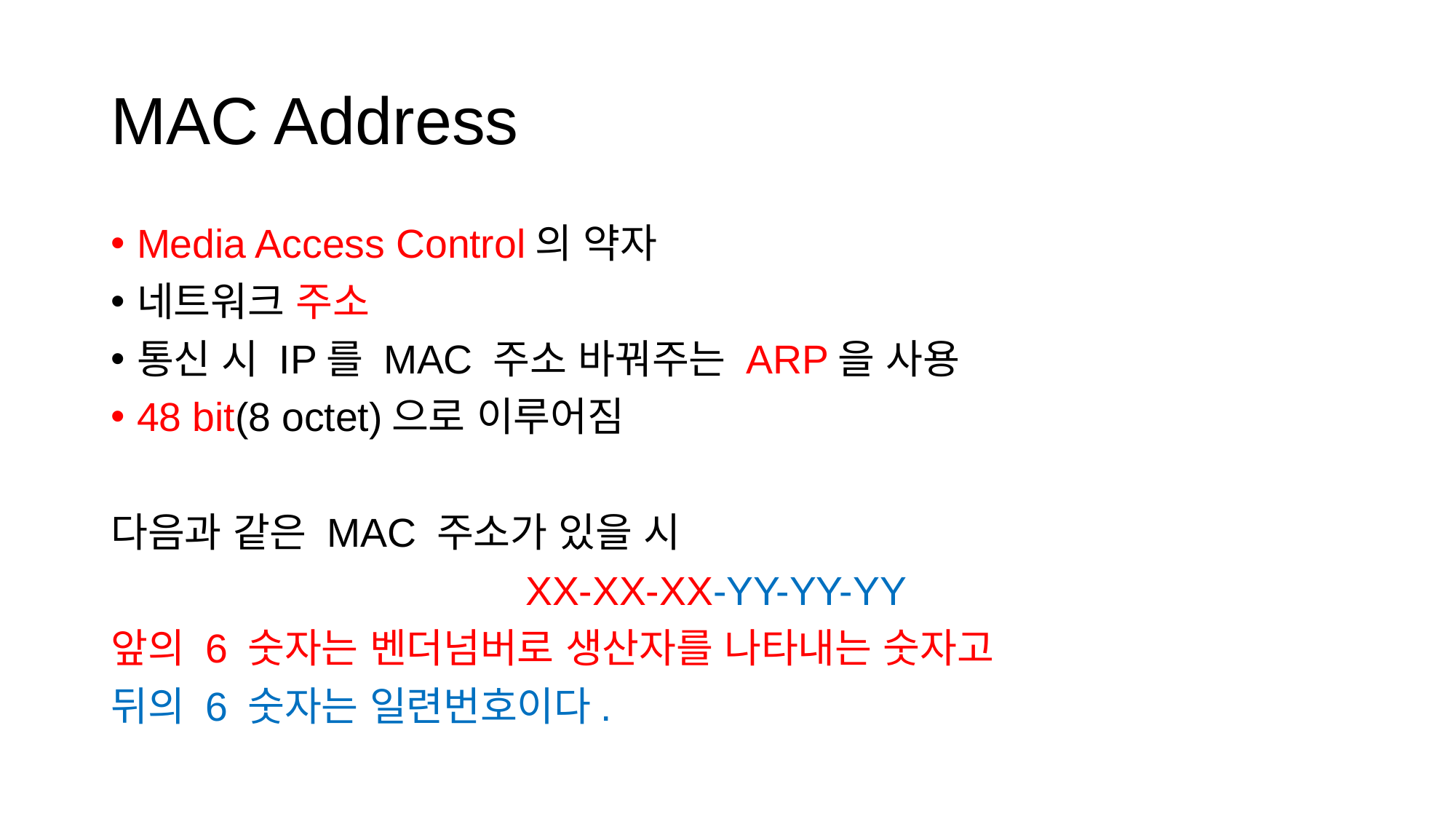

# MAC Address
Media Access Control의 약자
네트워크 주소
통신 시 IP를 MAC 주소 바꿔주는 ARP을 사용
48 bit(8 octet)으로 이루어짐

다음과 같은 MAC 주소가 있을 시
				XX-XX-XX-YY-YY-YY
앞의 6 숫자는 벤더넘버로 생산자를 나타내는 숫자고
뒤의 6 숫자는 일련번호이다.